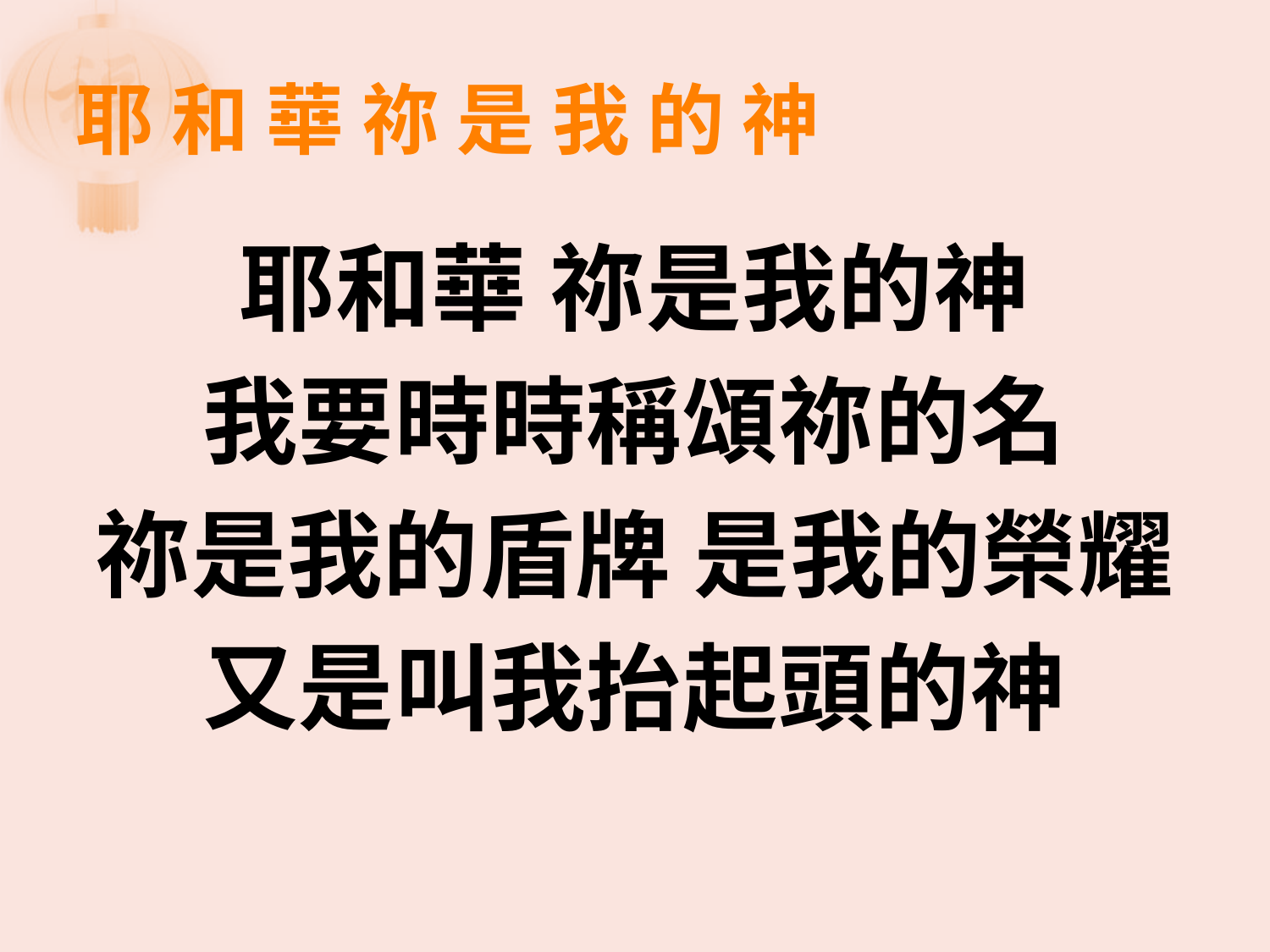

# 耶 和 華 祢 是 我 的 神
耶和華 祢是我的神
我要時時稱頌祢的名
祢是我的盾牌 是我的榮耀
又是叫我抬起頭的神